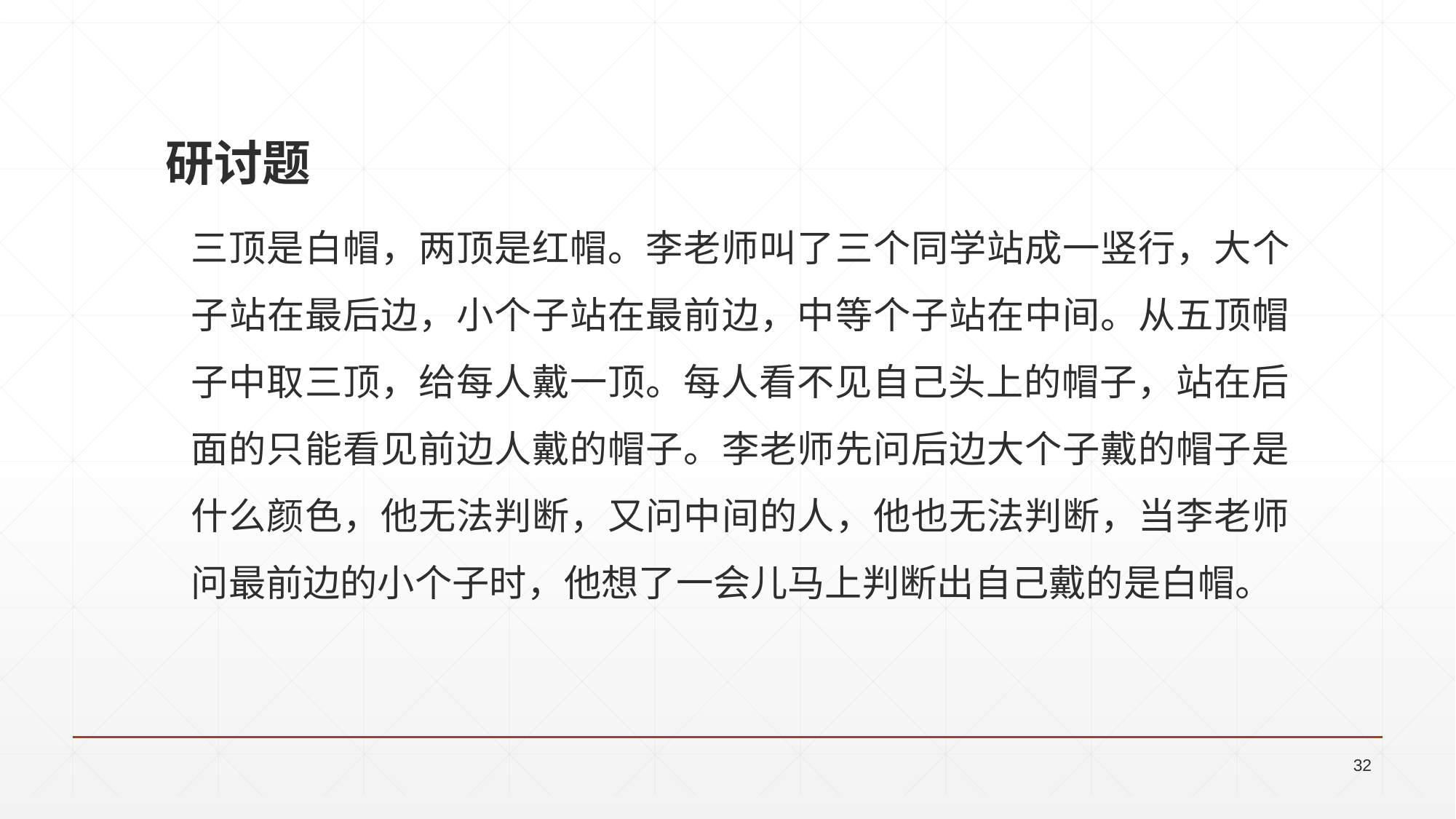

研讨题
三顶是白帽，两顶是红帽。李老师叫了三个同学站成一竖行，大个子站在最后边，小个子站在最前边，中等个子站在中间。从五顶帽子中取三顶，给每人戴一顶。每人看不见自己头上的帽子，站在后面的只能看见前边人戴的帽子。李老师先问后边大个子戴的帽子是什么颜色，他无法判断，又问中间的人，他也无法判断，当李老师问最前边的小个子时，他想了一会儿马上判断出自己戴的是白帽。
32